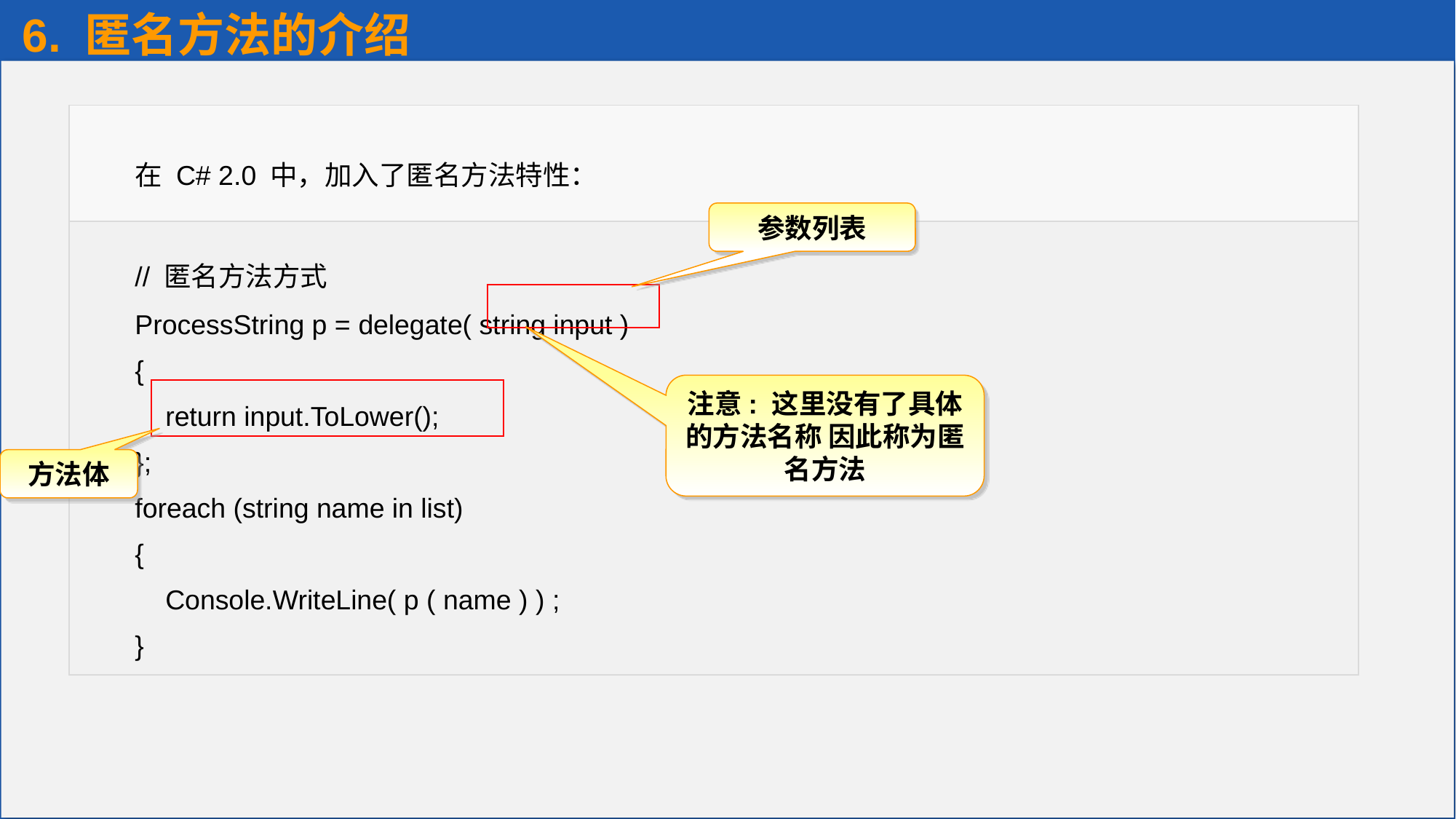

6. 匿名方法的介绍
| 在 C# 2.0 中，加入了匿名方法特性： |
| --- |
| // 匿名方法方式 ProcessString p = delegate( string input ) { return input.ToLower(); }; foreach (string name in list) { Console.WriteLine( p ( name ) ) ; } |
参数列表
参数列表

注意: 这里没有了具体的方法名称 因此称为匿名方法

方法体